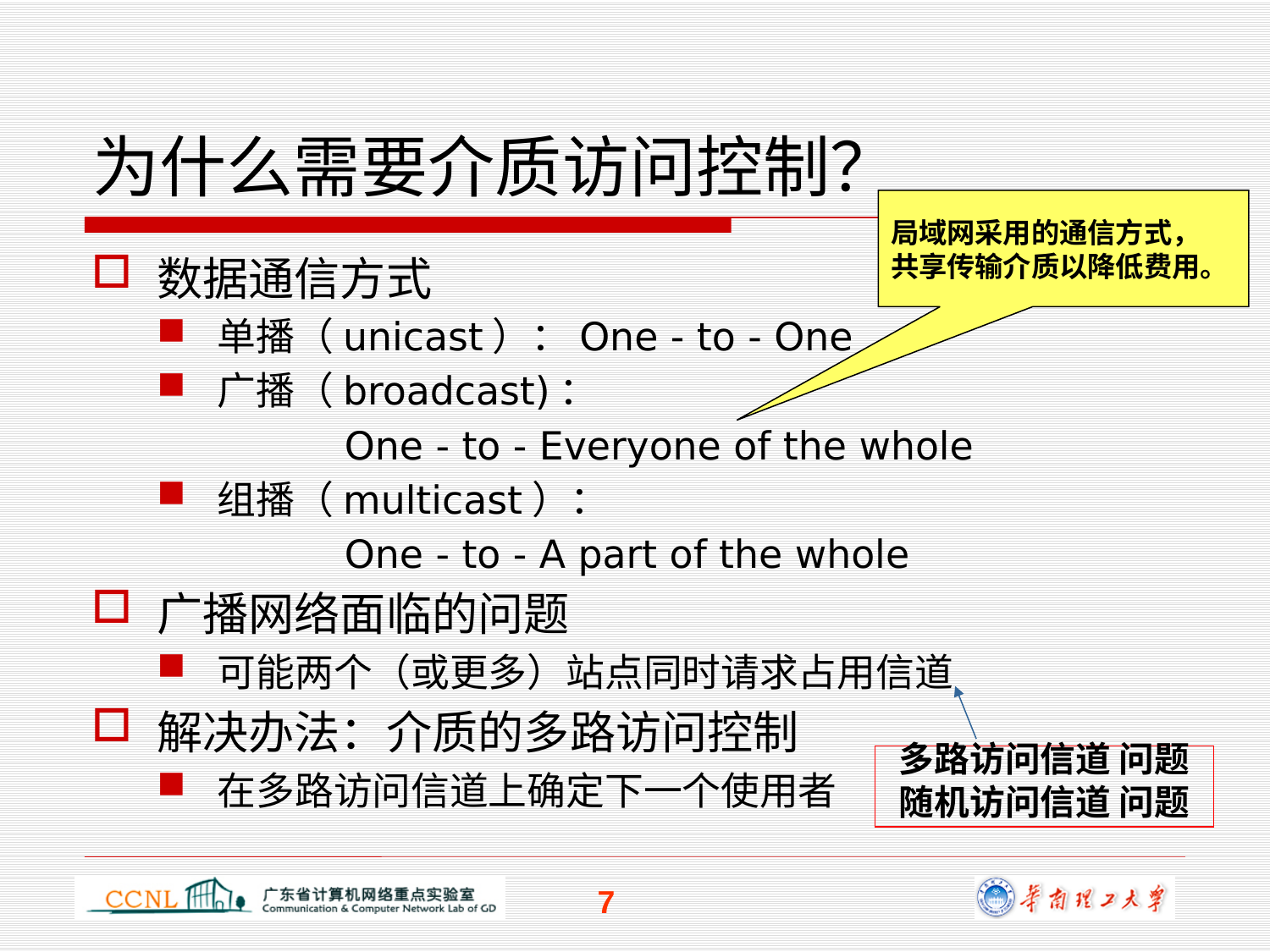

# 为什么需要介质访问控制？
局域网采用的通信方式，
共享传输介质以降低费用。
数据通信方式
单播（unicast）：One - to - One
广播（broadcast)：
		One - to - Everyone of the whole
组播（multicast）：
		One - to - A part of the whole
广播网络面临的问题
可能两个（或更多）站点同时请求占用信道
解决办法：介质的多路访问控制
在多路访问信道上确定下一个使用者

多路访问信道 问题
随机访问信道 问题